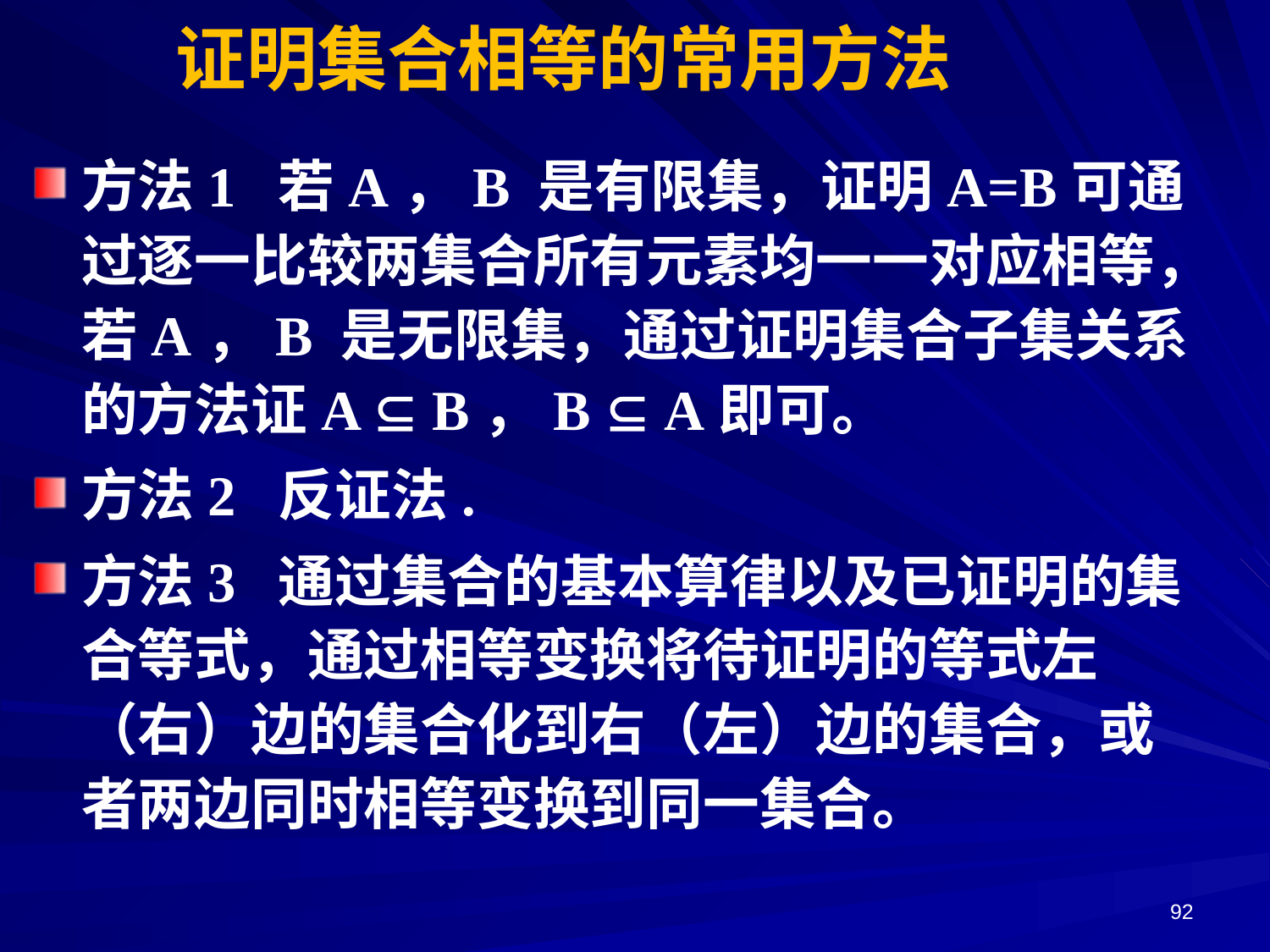

证明集合相等的常用方法
方法1  若A，B 是有限集，证明A=B可通过逐一比较两集合所有元素均一一对应相等，若A，B 是无限集，通过证明集合子集关系的方法证A ⊆ B，B ⊆ A即可。
方法2  反证法.
方法3  通过集合的基本算律以及已证明的集合等式，通过相等变换将待证明的等式左（右）边的集合化到右（左）边的集合，或者两边同时相等变换到同一集合。

92